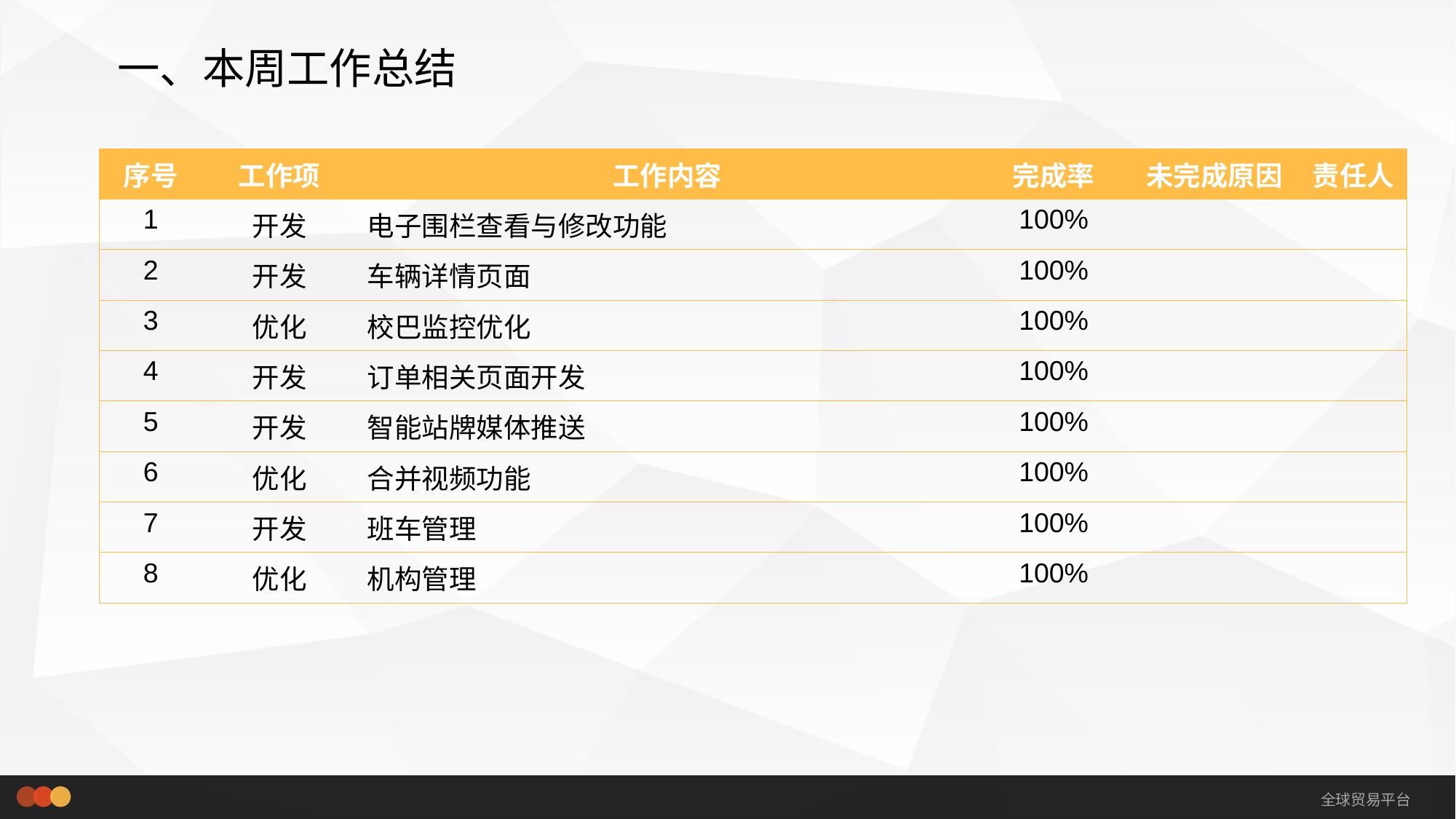

# 一、本周工作总结
| 序号 | 工作项 | 工作内容 | 完成率 | 未完成原因 | 责任人 |
| --- | --- | --- | --- | --- | --- |
| 1 | 开发 | 电子围栏查看与修改功能 | 100% |  |  |
| 2 | 开发 | 车辆详情页面 | 100% |  |  |
| 3 | 优化 | 校巴监控优化 | 100% |  |  |
| 4 | 开发 | 订单相关页面开发 | 100% |  |  |
| 5 | 开发 | 智能站牌媒体推送 | 100% |  |  |
| 6 | 优化 | 合并视频功能 | 100% |  |  |
| 7 | 开发 | 班车管理 | 100% |  |  |
| 8 | 优化 | 机构管理 | 100% |  |  |